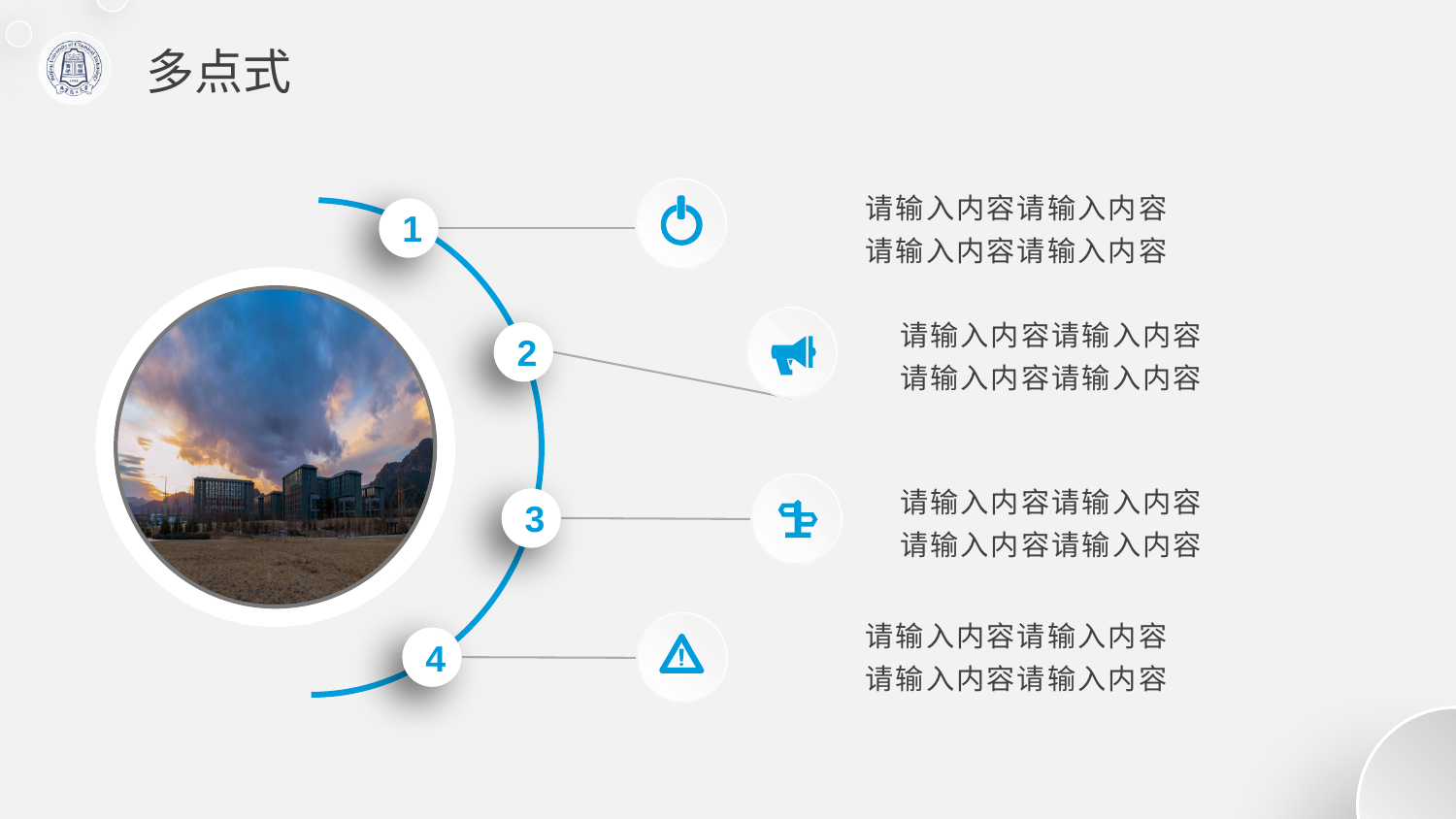

多点式
请输入内容请输入内容
请输入内容请输入内容

1

请输入内容请输入内容
请输入内容请输入内容

2
请输入内容请输入内容
请输入内容请输入内容

3
请输入内容请输入内容
请输入内容请输入内容

4